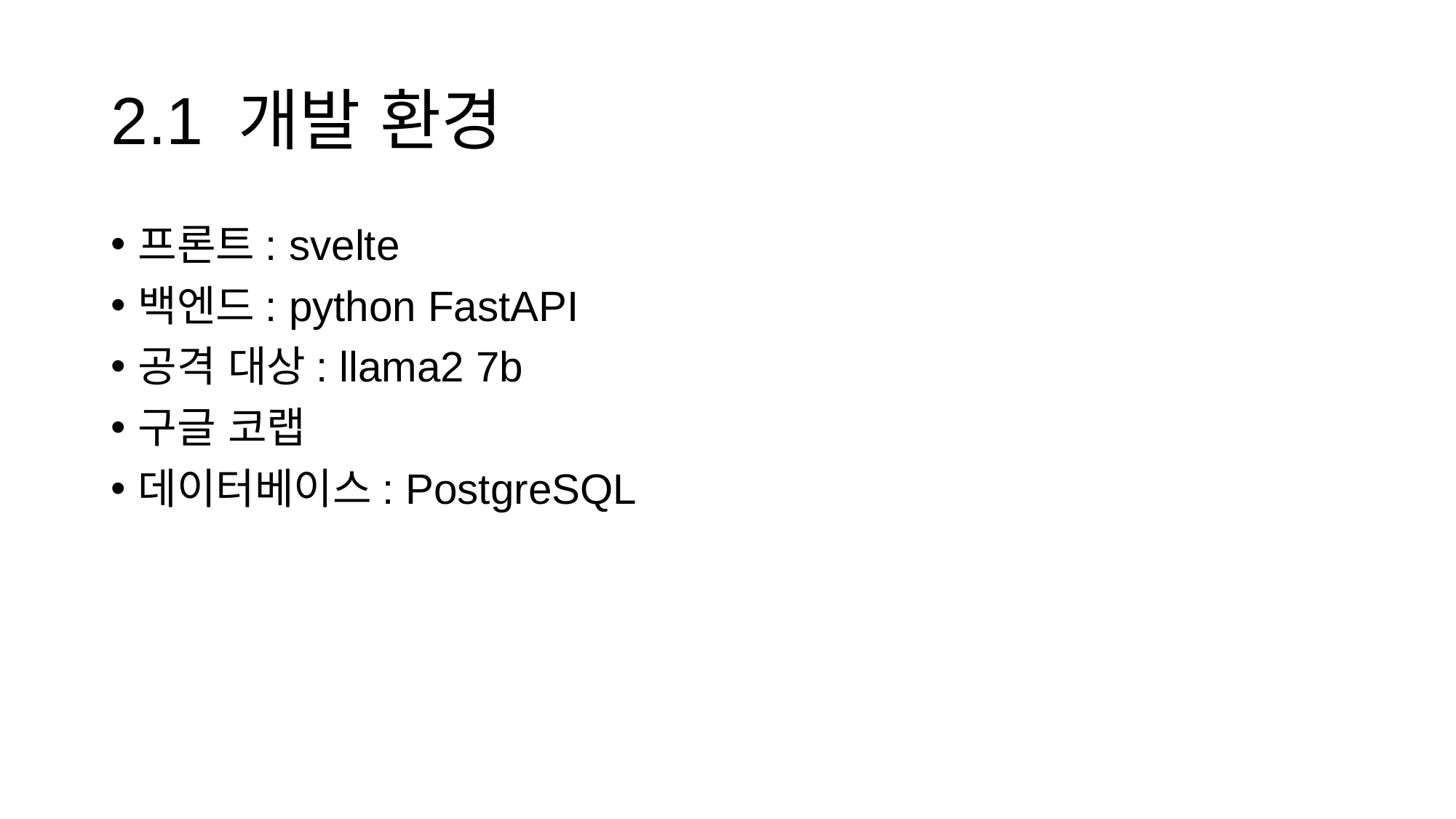

# 2.1 개발 환경
프론트: svelte
백엔드: python FastAPI
공격 대상: llama2 7b
구글 코랩
데이터베이스: PostgreSQL